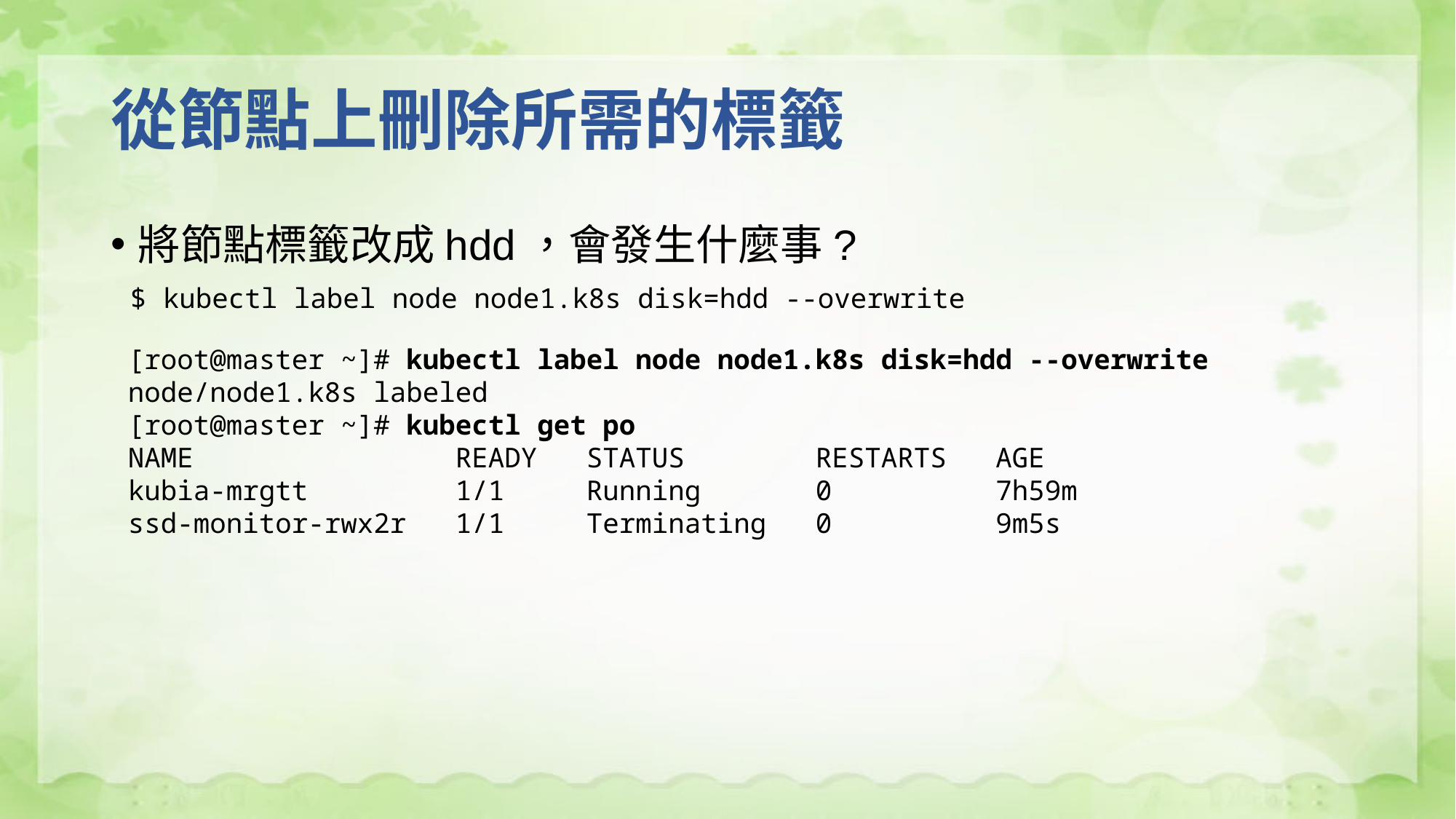

# 從節點上刪除所需的標籤
將節點標籤改成hdd，會發生什麼事?

$ kubectl label node node1.k8s disk=hdd --overwrite
[root@master ~]# kubectl label node node1.k8s disk=hdd --overwrite
node/node1.k8s labeled
[root@master ~]# kubectl get po
NAME                READY   STATUS        RESTARTS   AGE
kubia-mrgtt         1/1     Running       0          7h59m
ssd-monitor-rwx2r   1/1     Terminating   0          9m5s